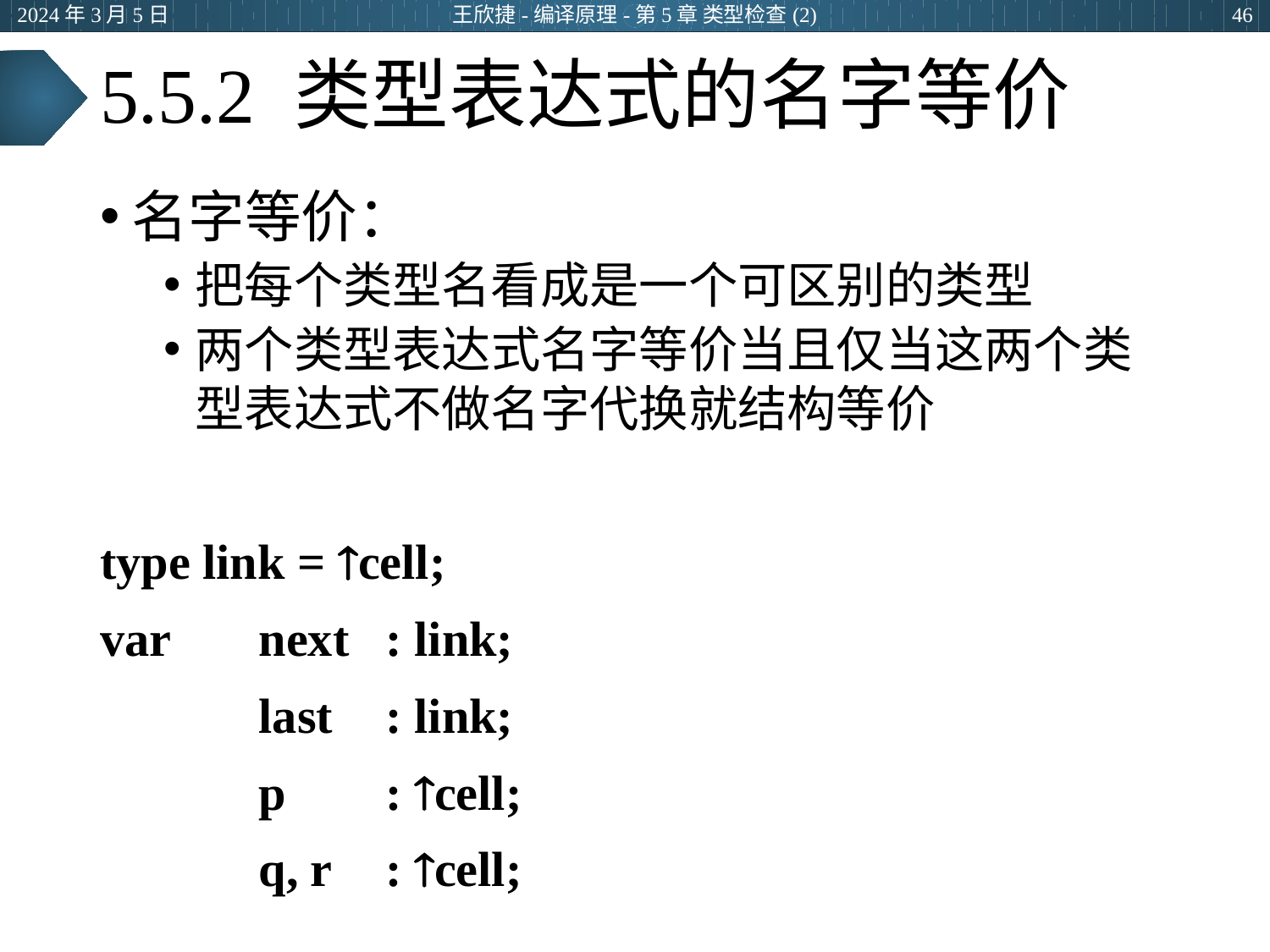

2024年3月5日
王欣捷-编译原理-第5章 类型检查(2)
46
# 5.5.2 类型表达式的名字等价
名字等价：
把每个类型名看成是一个可区别的类型
两个类型表达式名字等价当且仅当这两个类型表达式不做名字代换就结构等价

type link = ↑cell;
var 	next	: link;
		last	: link;
		p 	: ↑cell;
		q, r	: ↑cell;